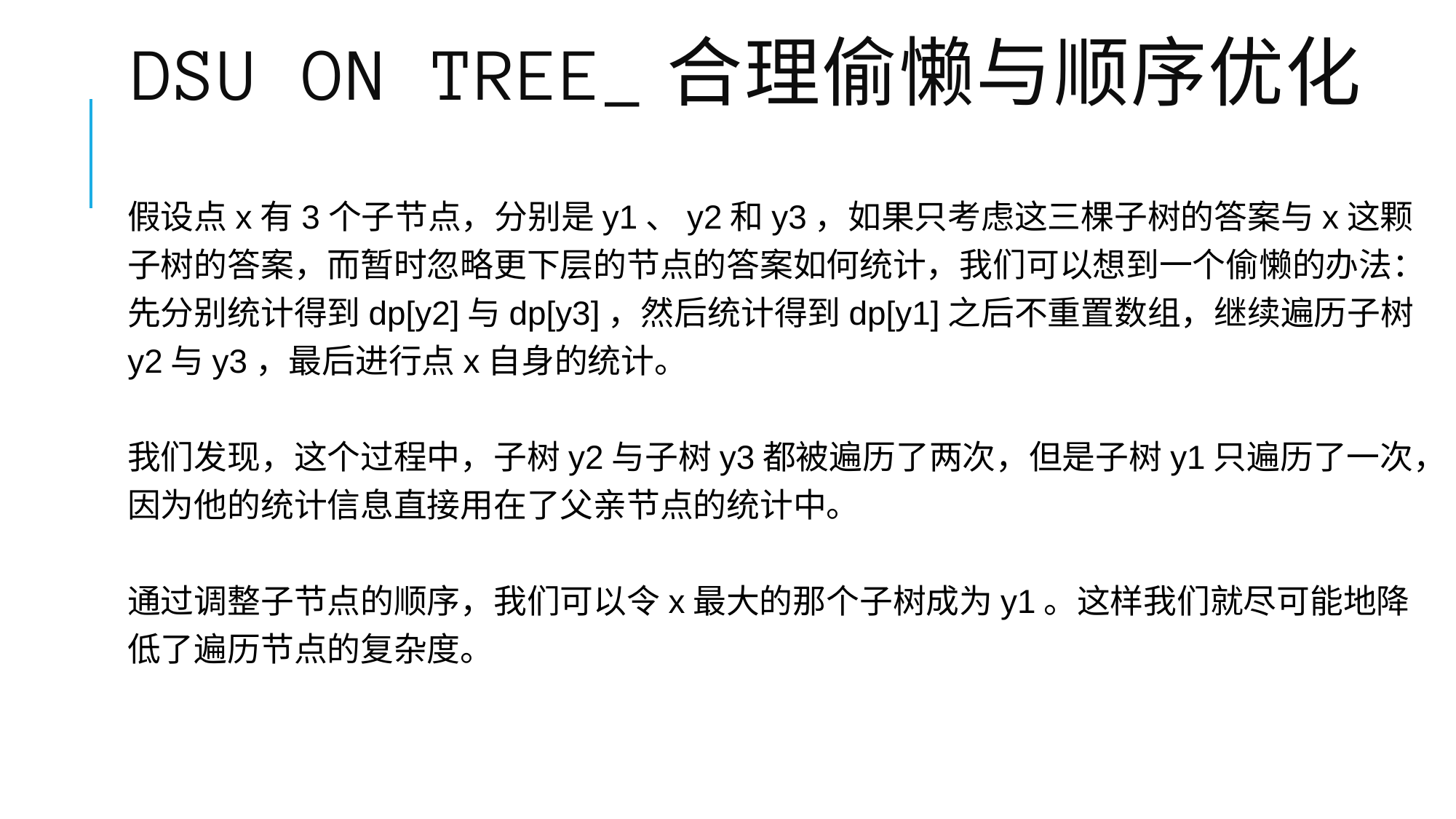

# dsu on tree_合理偷懒与顺序优化
假设点x有3个子节点，分别是y1、y2和y3，如果只考虑这三棵子树的答案与x这颗子树的答案，而暂时忽略更下层的节点的答案如何统计，我们可以想到一个偷懒的办法：先分别统计得到dp[y2]与dp[y3]，然后统计得到dp[y1]之后不重置数组，继续遍历子树y2与y3，最后进行点x自身的统计。

我们发现，这个过程中，子树y2与子树y3都被遍历了两次，但是子树y1只遍历了一次，因为他的统计信息直接用在了父亲节点的统计中。

通过调整子节点的顺序，我们可以令x最大的那个子树成为y1。这样我们就尽可能地降低了遍历节点的复杂度。